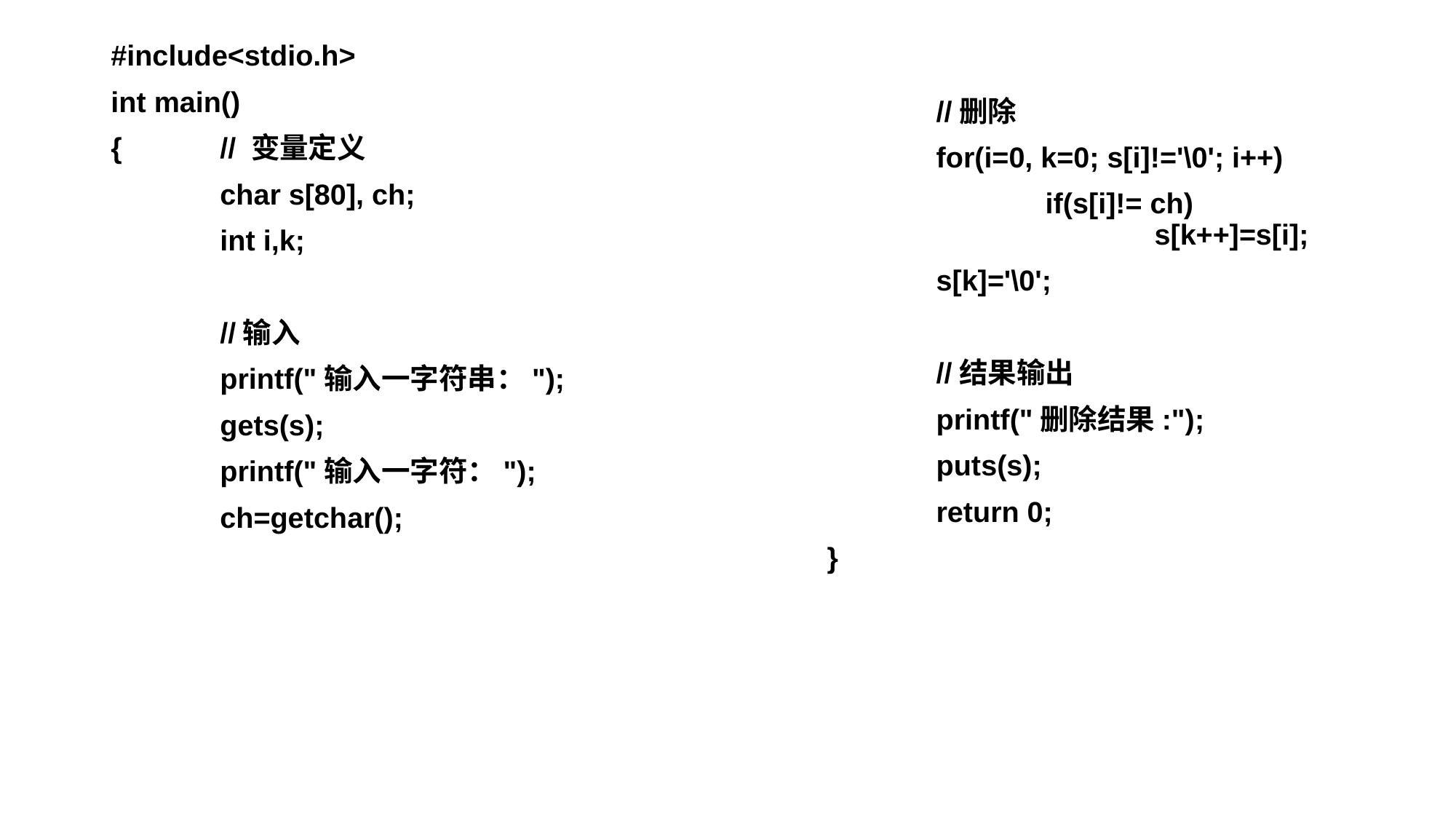

//删除
	for(i=0, k=0; s[i]!='\0'; i++)
		if(s[i]!= ch) 				s[k++]=s[i];
	s[k]='\0';

	//结果输出
	printf("删除结果:");
	puts(s);
	return 0;
}
#include<stdio.h>
int main()
{	// 变量定义
	char s[80], ch;
	int i,k;

	//输入
	printf("输入一字符串：");
	gets(s);
	printf("输入一字符：");
	ch=getchar();